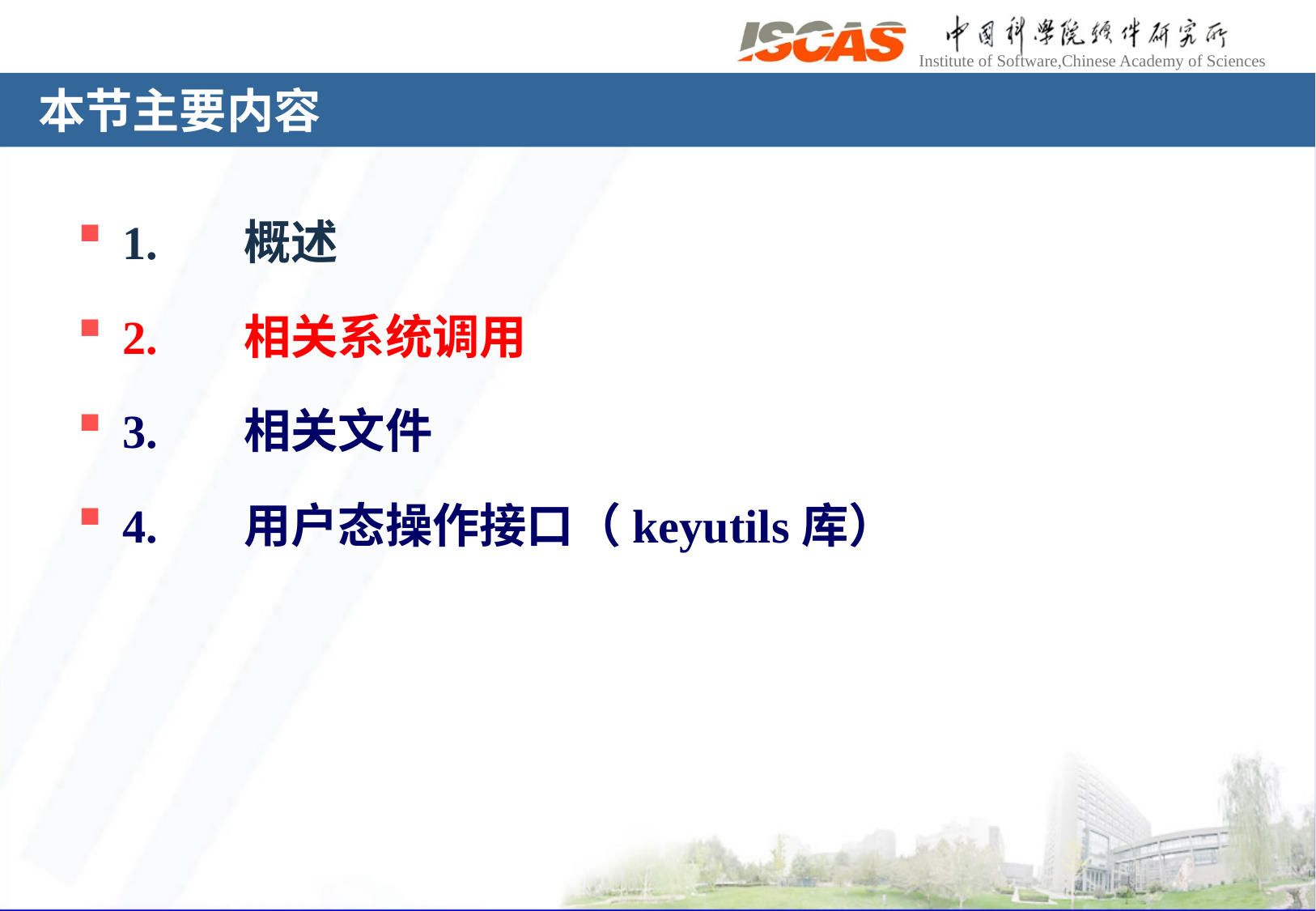

# 本节主要内容
1.	概述
2.	相关系统调用
3.	相关文件
4.	用户态操作接口（keyutils库）